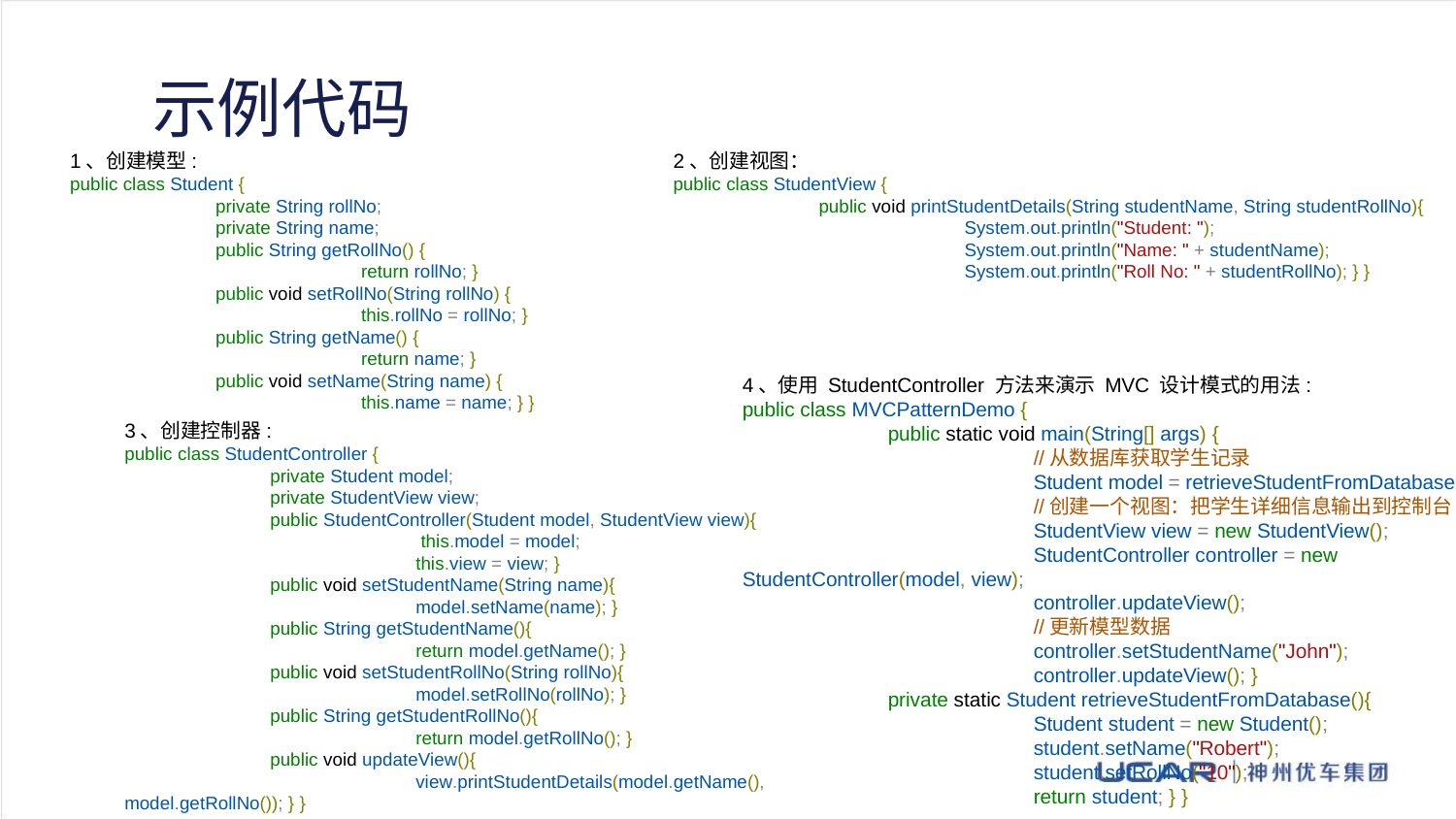

示例代码
1、创建模型:
public class Student {
	private String rollNo;
	private String name;
	public String getRollNo() {
		return rollNo; }
	public void setRollNo(String rollNo) {
		this.rollNo = rollNo; }
	public String getName() {
		return name; }
	public void setName(String name) {
		this.name = name; } }
2、创建视图：
public class StudentView {
	public void printStudentDetails(String studentName, String studentRollNo){
		System.out.println("Student: ");
		System.out.println("Name: " + studentName);
		System.out.println("Roll No: " + studentRollNo); } }
4、使用 StudentController 方法来演示 MVC 设计模式的用法:
public class MVCPatternDemo {
	public static void main(String[] args) {
		//从数据库获取学生记录
		Student model = retrieveStudentFromDatabase();
		//创建一个视图：把学生详细信息输出到控制台
		StudentView view = new StudentView();
		StudentController controller = new StudentController(model, view);
		controller.updateView();
		//更新模型数据
		controller.setStudentName("John");
		controller.updateView(); }
	private static Student retrieveStudentFromDatabase(){
		Student student = new Student();
		student.setName("Robert");
		student.setRollNo("10");
		return student; } }
3、创建控制器:
public class StudentController {
	private Student model;
	private StudentView view;
	public StudentController(Student model, StudentView view){
		 this.model = model;
		this.view = view; }
	public void setStudentName(String name){
		model.setName(name); }
	public String getStudentName(){
		return model.getName(); }
	public void setStudentRollNo(String rollNo){
		model.setRollNo(rollNo); }
	public String getStudentRollNo(){
		return model.getRollNo(); }
	public void updateView(){
		view.printStudentDetails(model.getName(), model.getRollNo()); } }